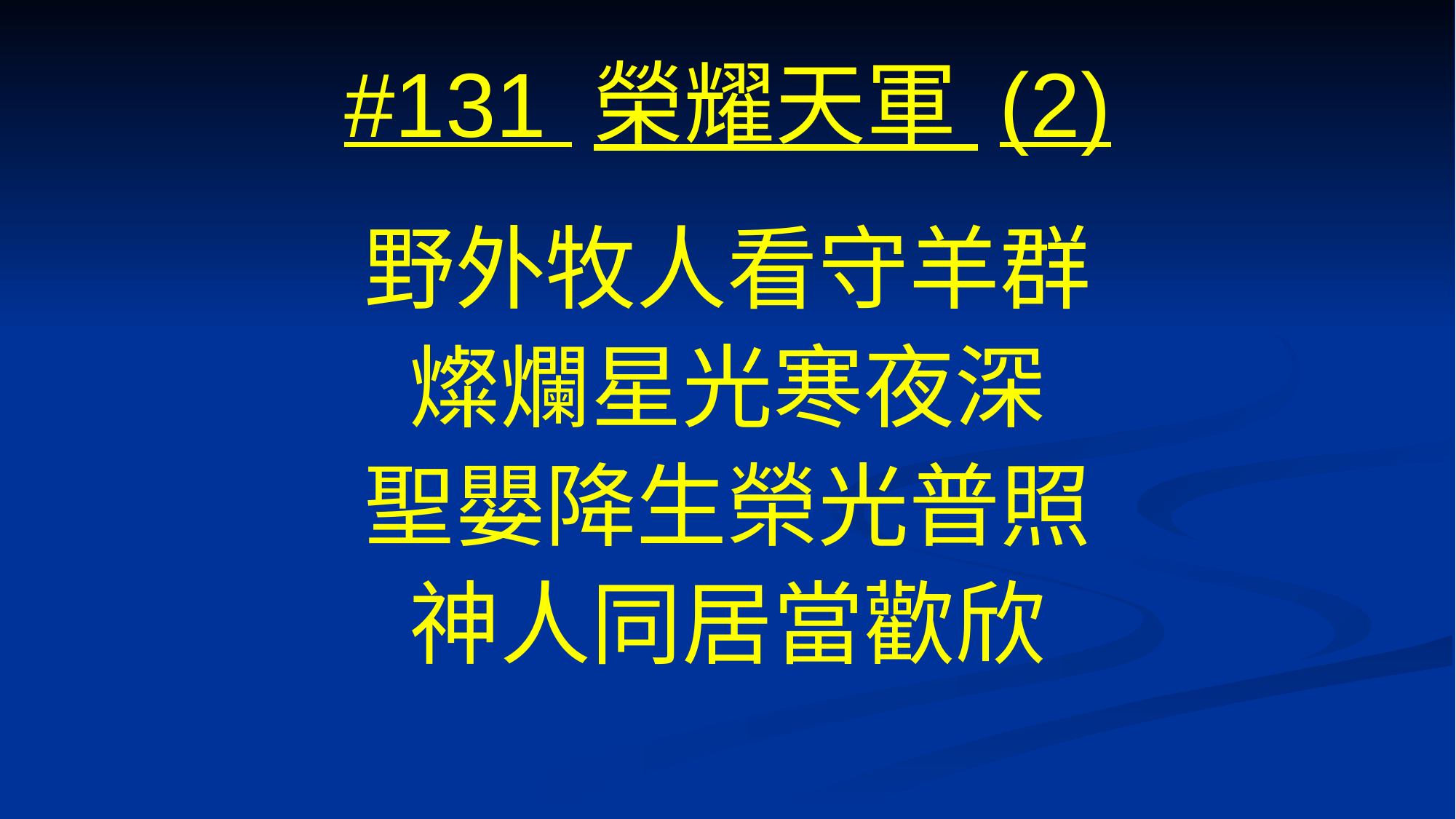

# #131 榮耀天軍 (2)
野外牧人看守羊群
燦爛星光寒夜深
聖嬰降生榮光普照
神人同居當歡欣